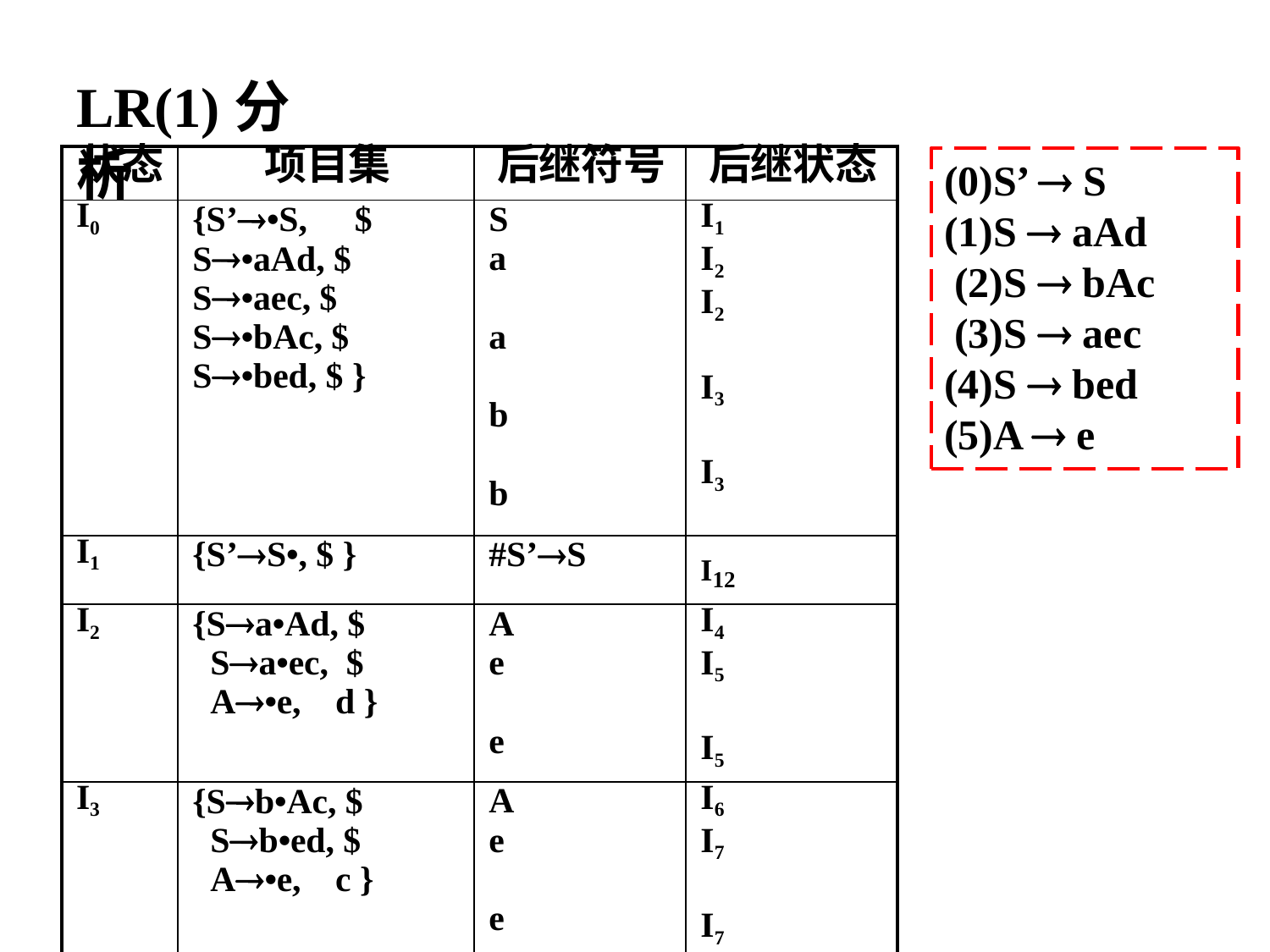

# LR(1)分析
| 状态 | 项目集 | 后继符号 | 后继状态 |
| --- | --- | --- | --- |
| I0 | {S’→•S, $ S→•aAd, $ S→•aec, $ S→•bAc, $ S→•bed, $ } | S a a b b | I1 I2 I2 I3 I3 |
| I1 | {S’→S•, $ } | #S’→S | I12 |
| I2 | {S→a•Ad, $ S→a•ec, $ A→•e, d } | A e e | I4 I5 I5 |
| I3 | {S→b•Ac, $ S→b•ed, $ A→•e, c } | A e e | I6 I7 I7 |
| I4 | {S→aA•d, $ } | d | I8 |

(0)S’ → S
(1)S → aAd  (2)S → bAc  (3)S → aec  (4)S → bed  (5)A → e